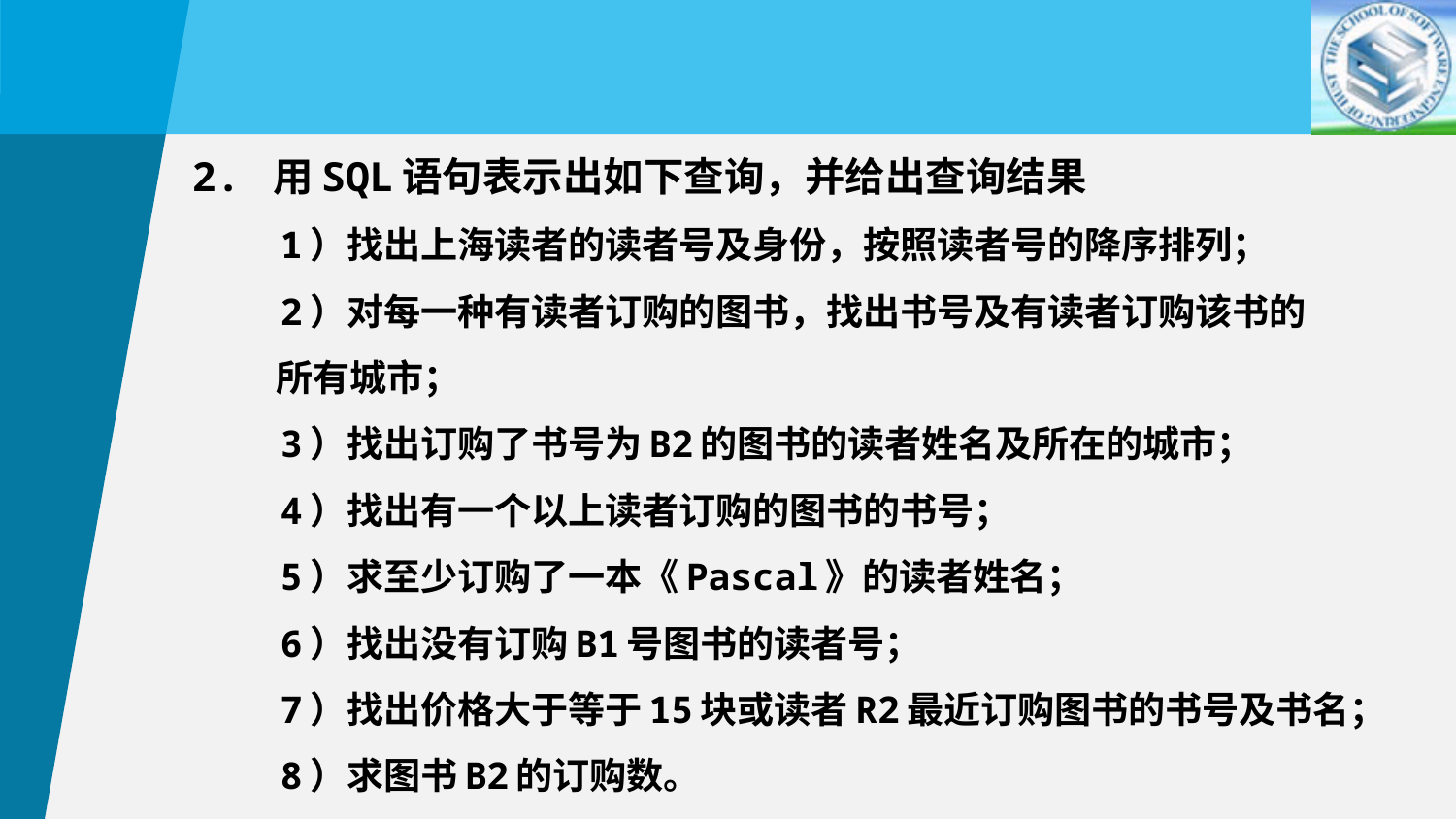

2. 用SQL语句表示出如下查询，并给出查询结果
    1）找出上海读者的读者号及身份，按照读者号的降序排列；
    2）对每一种有读者订购的图书，找出书号及有读者订购该书的
         所有城市；
    3）找出订购了书号为B2的图书的读者姓名及所在的城市；
    4）找出有一个以上读者订购的图书的书号；
    5）求至少订购了一本《Pascal》的读者姓名；
    6）找出没有订购B1号图书的读者号；
    7）找出价格大于等于15块或读者R2最近订购图书的书号及书名；
    8）求图书B2的订购数。